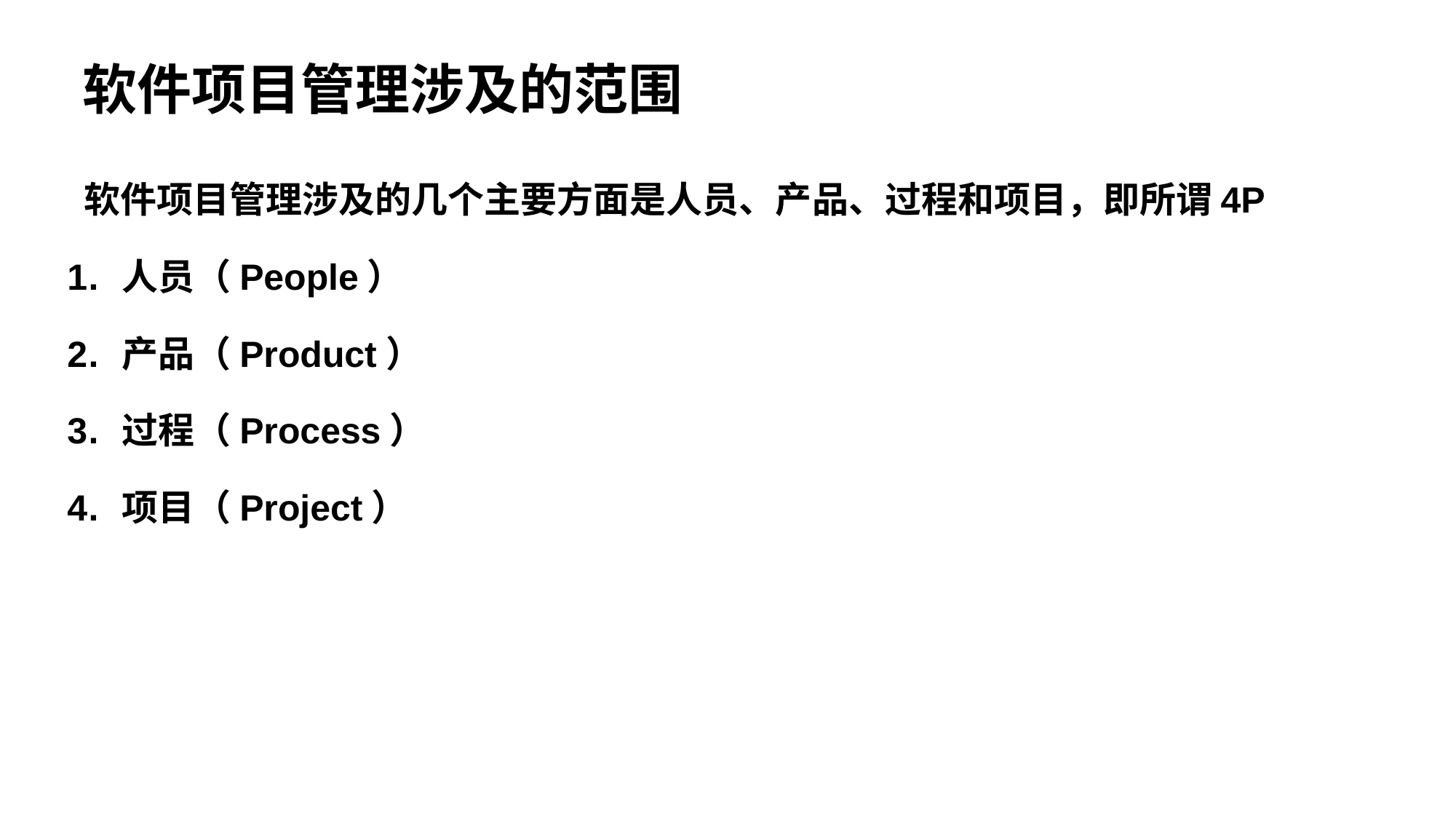

软件项目管理涉及的范围
 软件项目管理涉及的几个主要方面是人员、产品、过程和项目，即所谓4P
人员（People）
产品（Product）
过程（Process）
项目（Project）